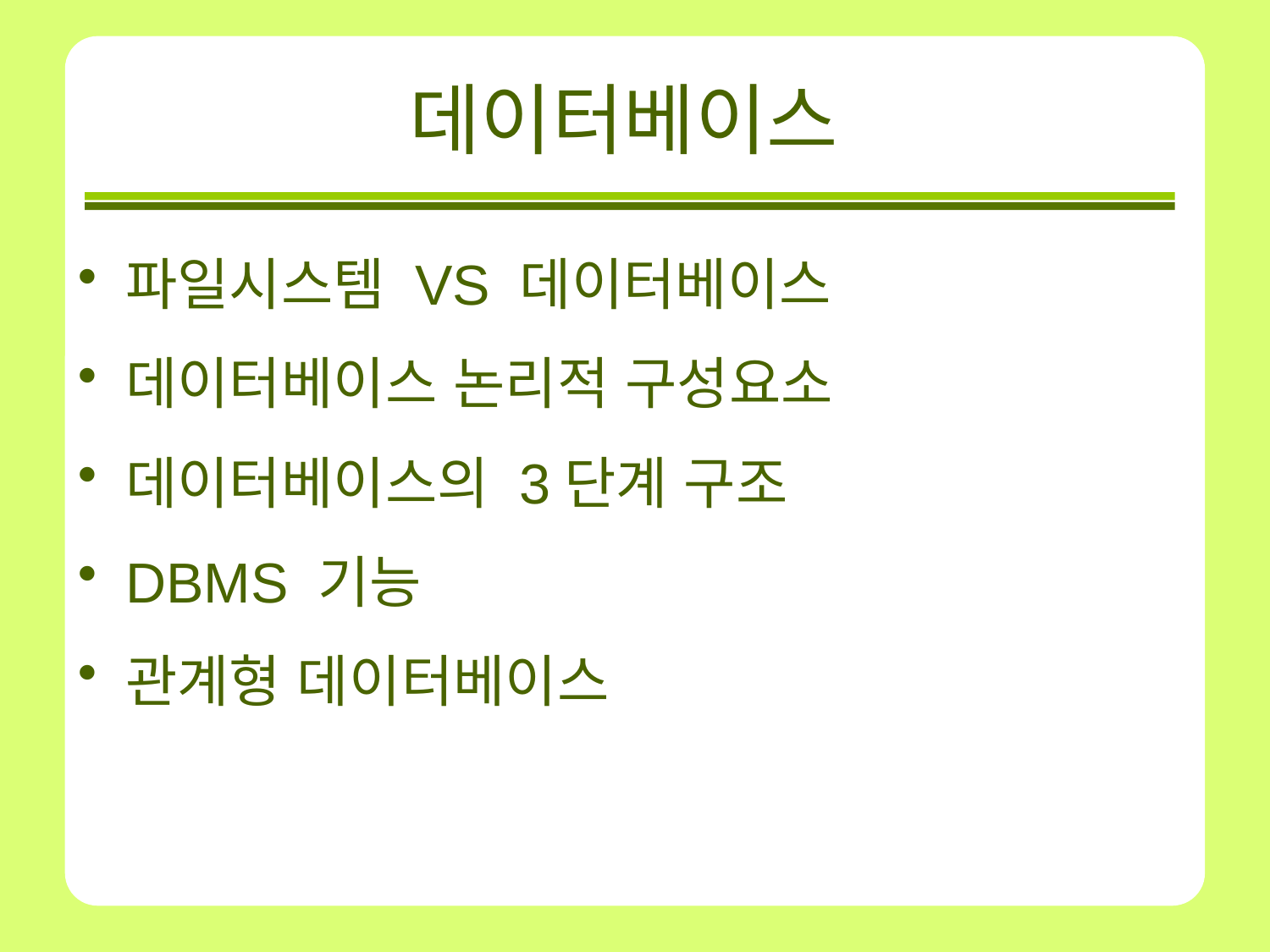

# 데이터베이스
파일시스템 VS 데이터베이스
데이터베이스 논리적 구성요소
데이터베이스의 3단계 구조
DBMS 기능
관계형 데이터베이스